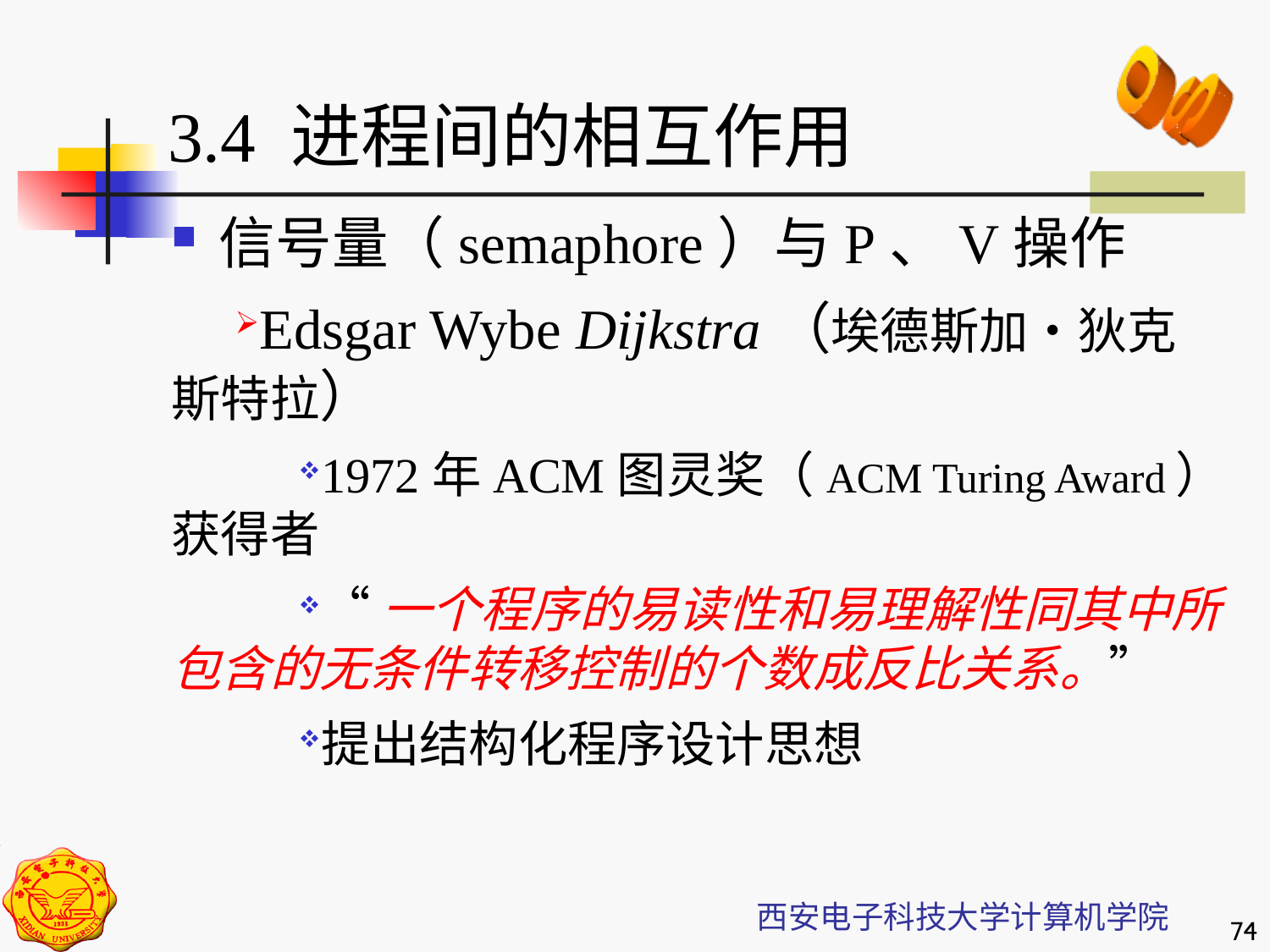

3.4 进程间的相互作用
信号量（semaphore）与P、V操作
Edsgar Wybe Dijkstra（埃德斯加•狄克斯特拉）
1972年ACM图灵奖（ACM Turing Award）获得者
“一个程序的易读性和易理解性同其中所包含的无条件转移控制的个数成反比关系。”
提出结构化程序设计思想
74